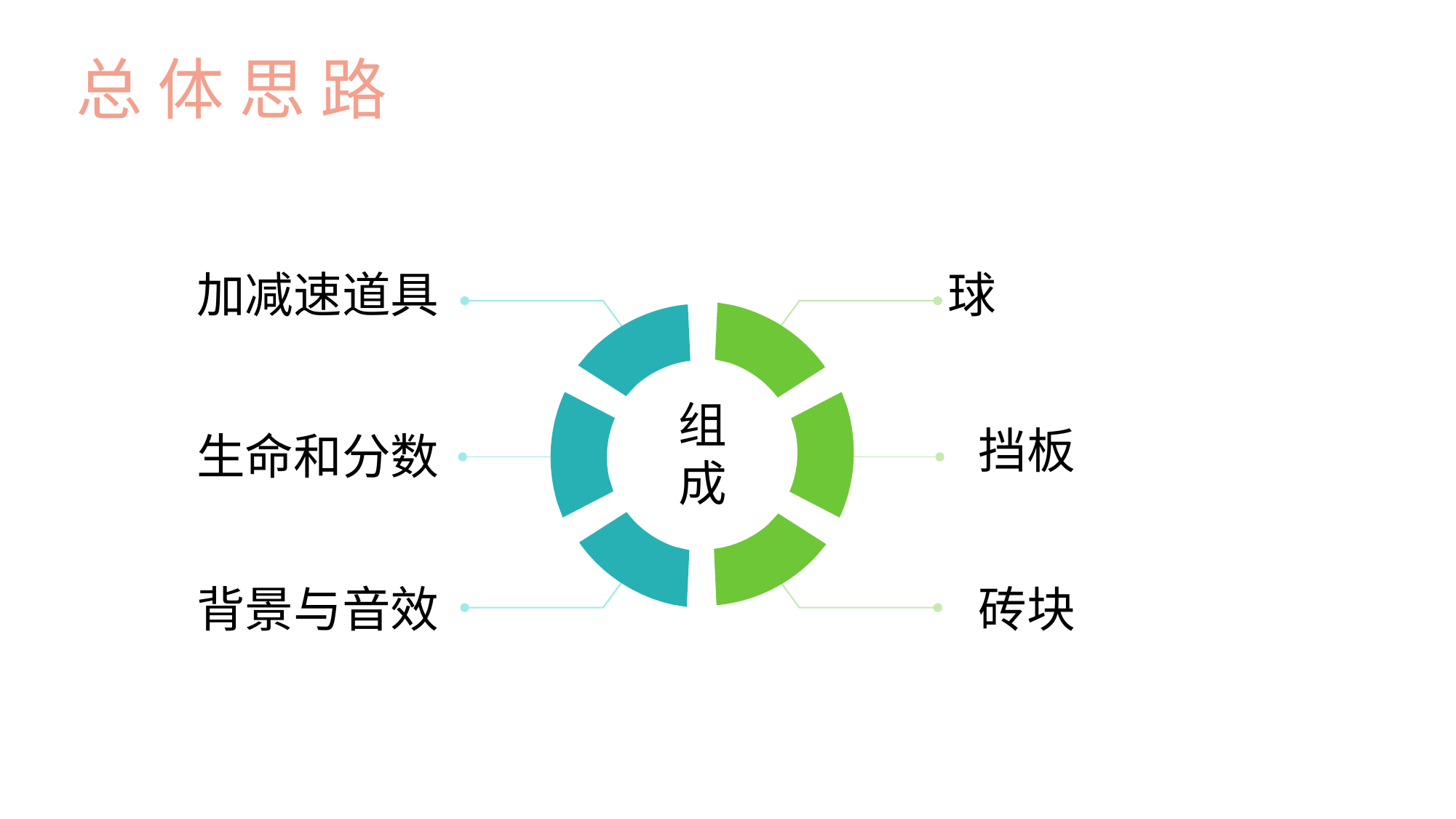

总 体 思 路
加减速道具
球

挡板

生命和分数

背景与音效
砖块

组成